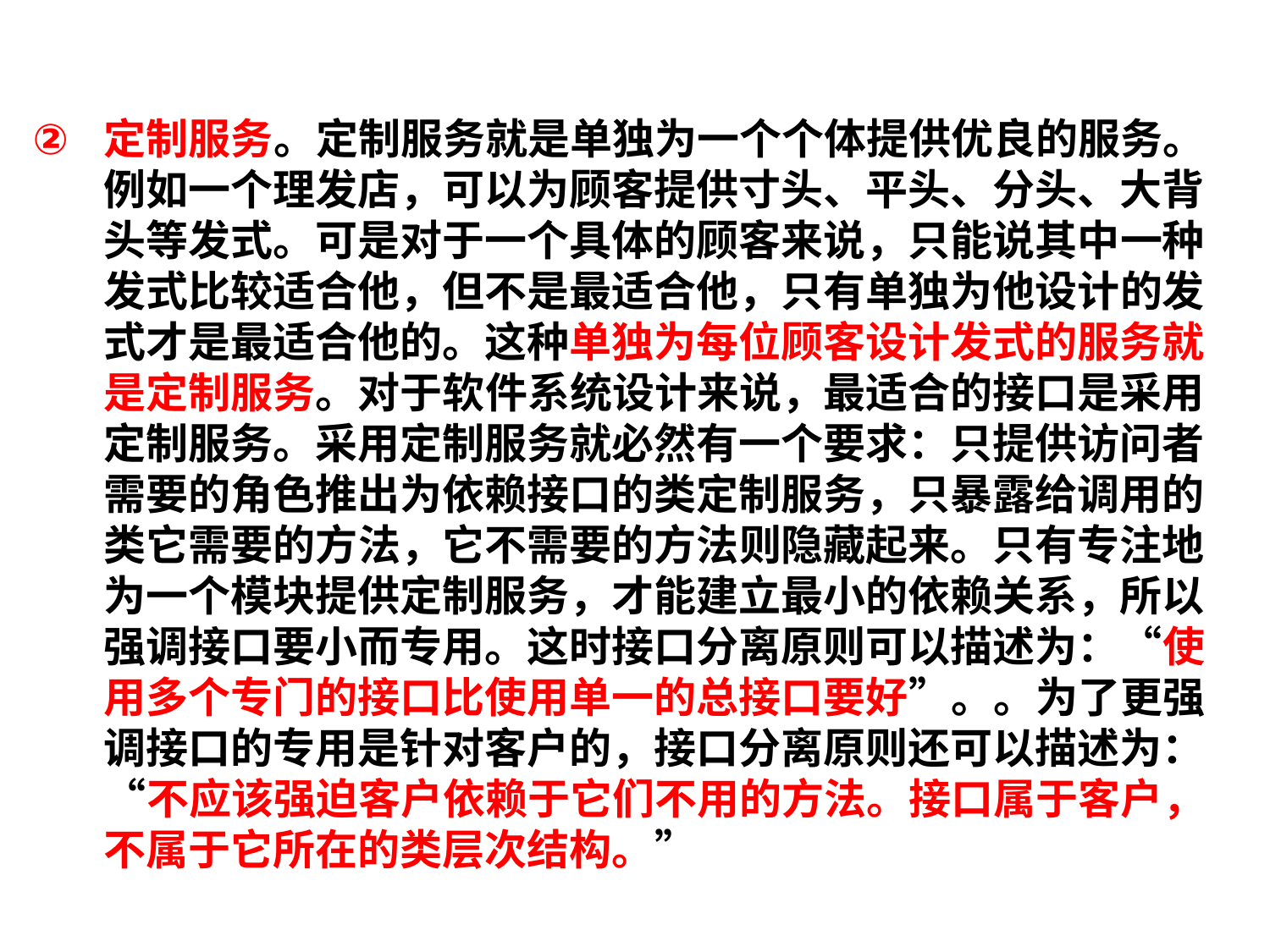

定制服务。定制服务就是单独为一个个体提供优良的服务。例如一个理发店，可以为顾客提供寸头、平头、分头、大背头等发式。可是对于一个具体的顾客来说，只能说其中一种发式比较适合他，但不是最适合他，只有单独为他设计的发式才是最适合他的。这种单独为每位顾客设计发式的服务就是定制服务。对于软件系统设计来说，最适合的接口是采用定制服务。采用定制服务就必然有一个要求：只提供访问者需要的角色推出为依赖接口的类定制服务，只暴露给调用的类它需要的方法，它不需要的方法则隐藏起来。只有专注地为一个模块提供定制服务，才能建立最小的依赖关系，所以强调接口要小而专用。这时接口分离原则可以描述为：“使用多个专门的接口比使用单一的总接口要好”。。为了更强调接口的专用是针对客户的，接口分离原则还可以描述为： “不应该强迫客户依赖于它们不用的方法。接口属于客户，不属于它所在的类层次结构。”